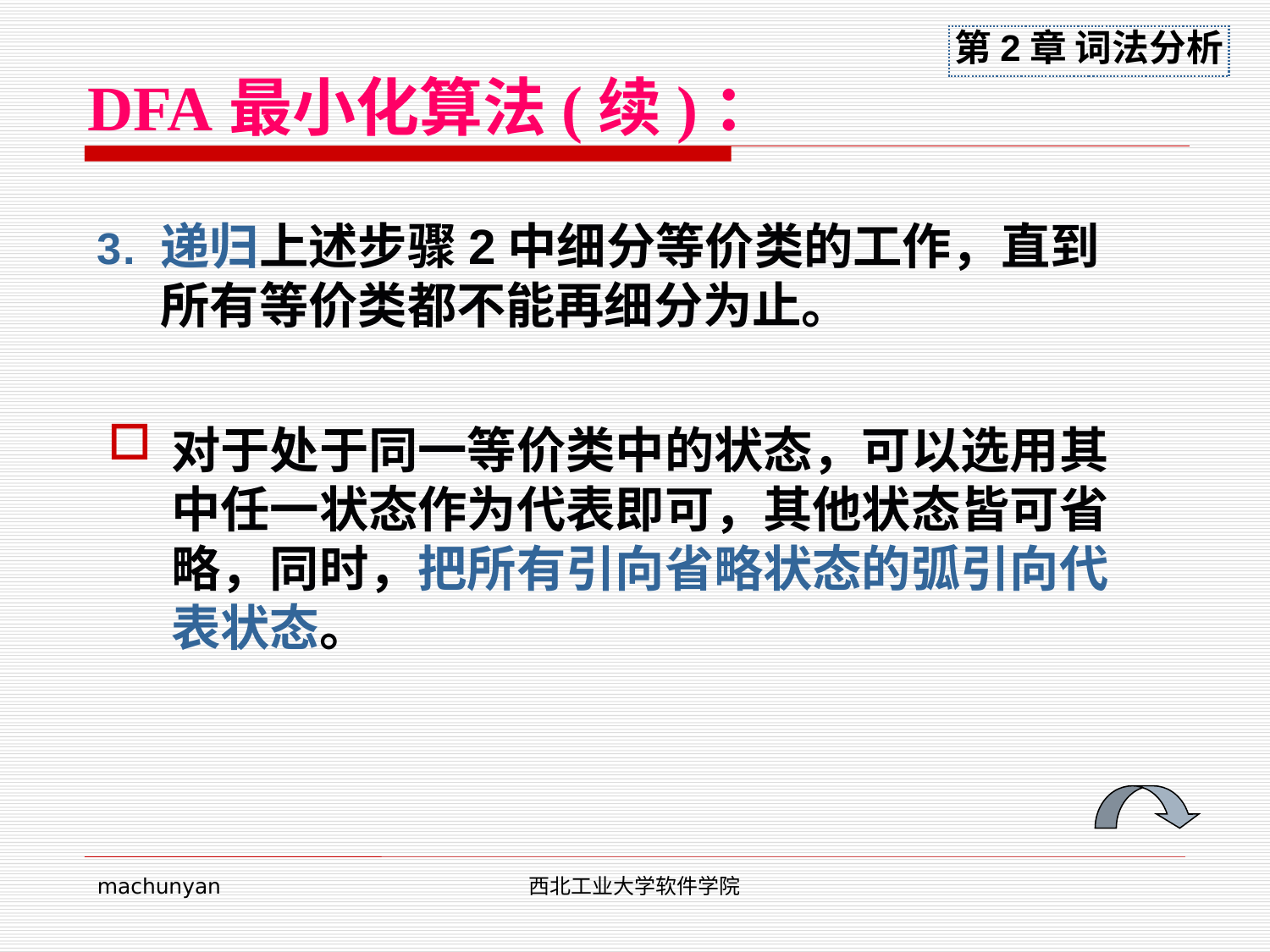

# DFA最小化算法(续)：
递归上述步骤2中细分等价类的工作，直到所有等价类都不能再细分为止。

对于处于同一等价类中的状态，可以选用其中任一状态作为代表即可，其他状态皆可省略，同时，把所有引向省略状态的弧引向代表状态。

machunyan

西北工业大学软件学院
101